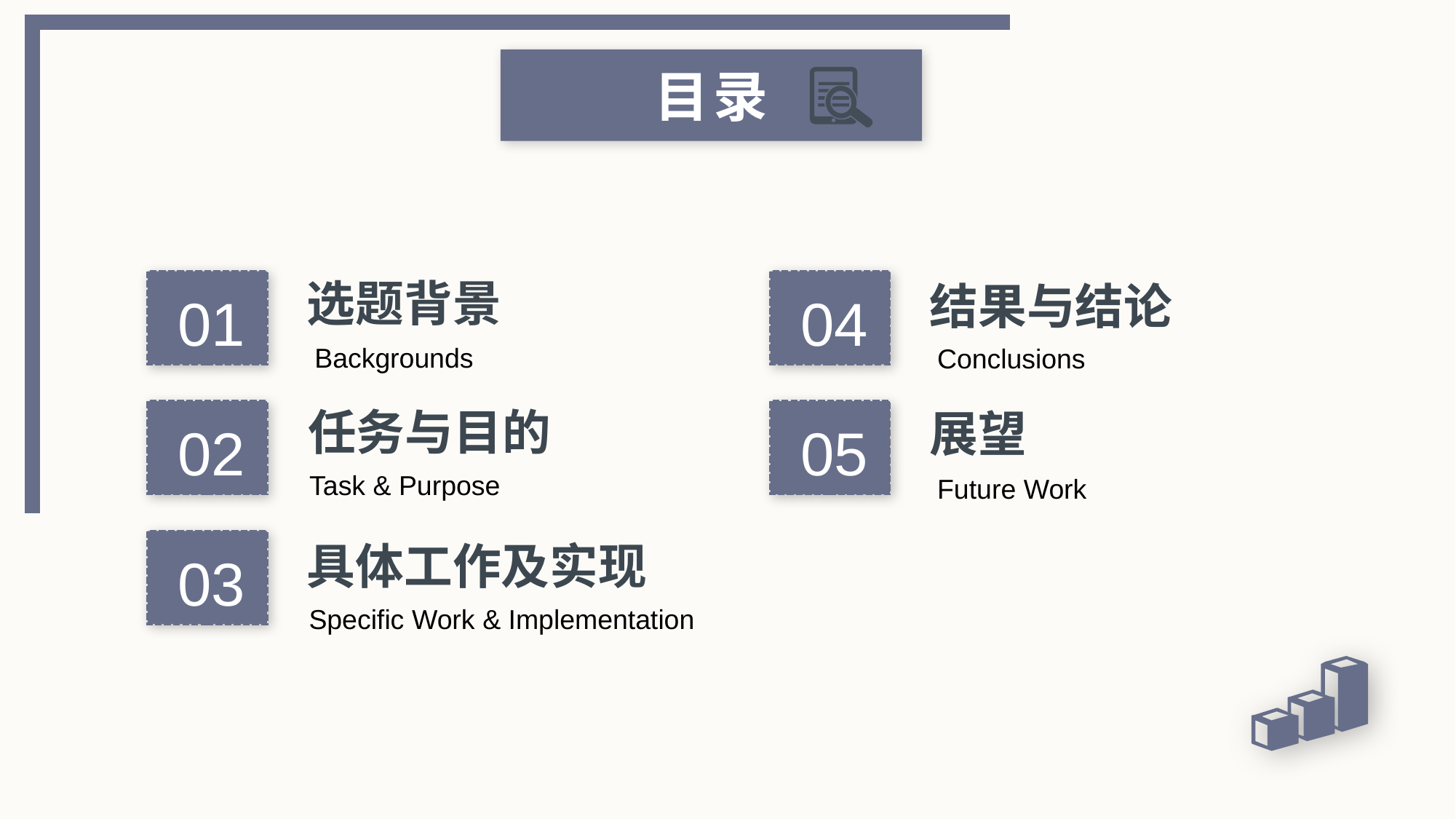

目录

选题背景
结果与结论

01
04
Backgrounds
Conclusions
任务与目的
展望

02
05
Task & Purpose
Future Work
具体工作及实现

03
Specific Work & Implementation